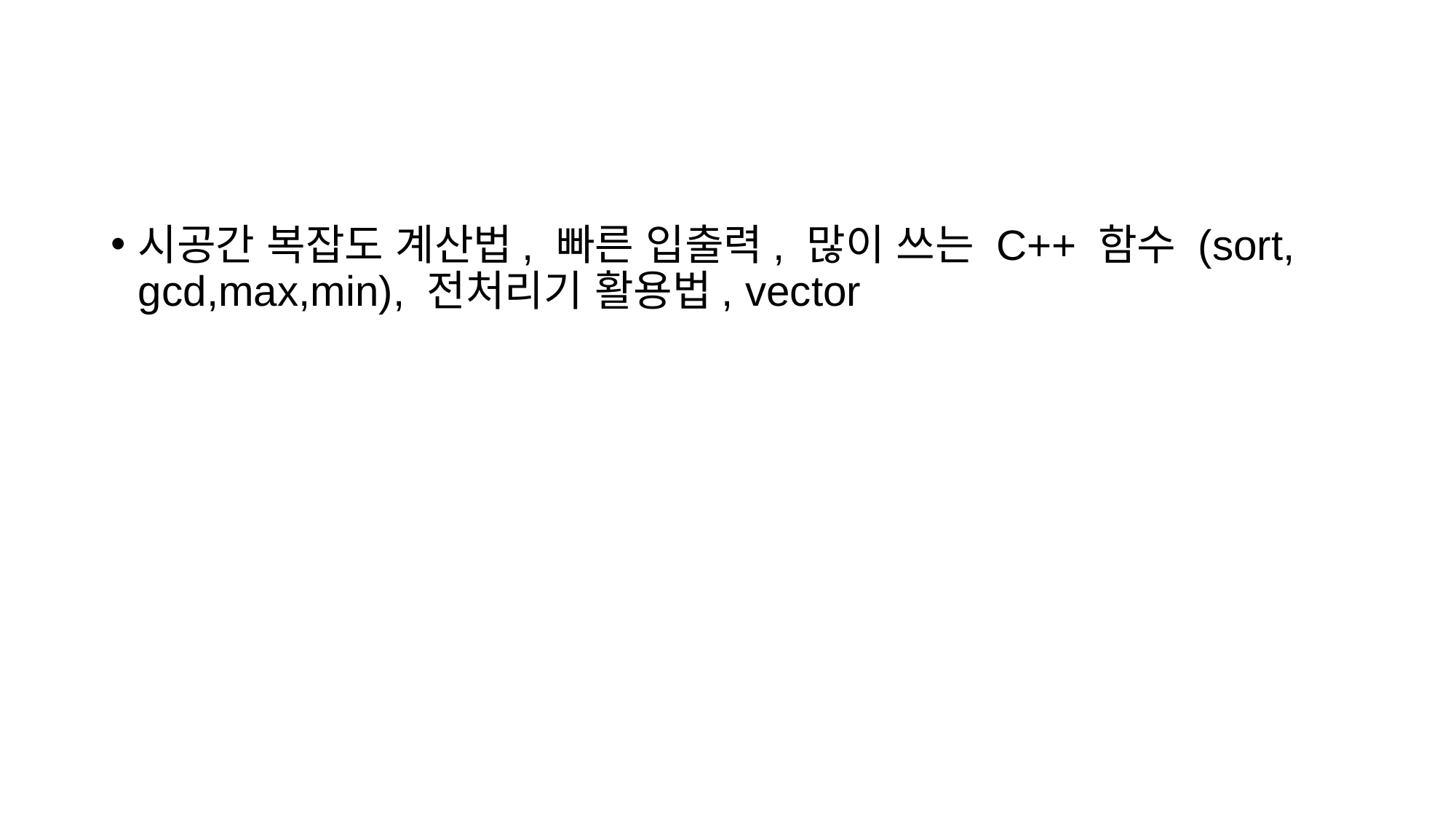

#
시공간 복잡도 계산법, 빠른 입출력, 많이 쓰는 C++ 함수 (sort, gcd,max,min), 전처리기 활용법, vector